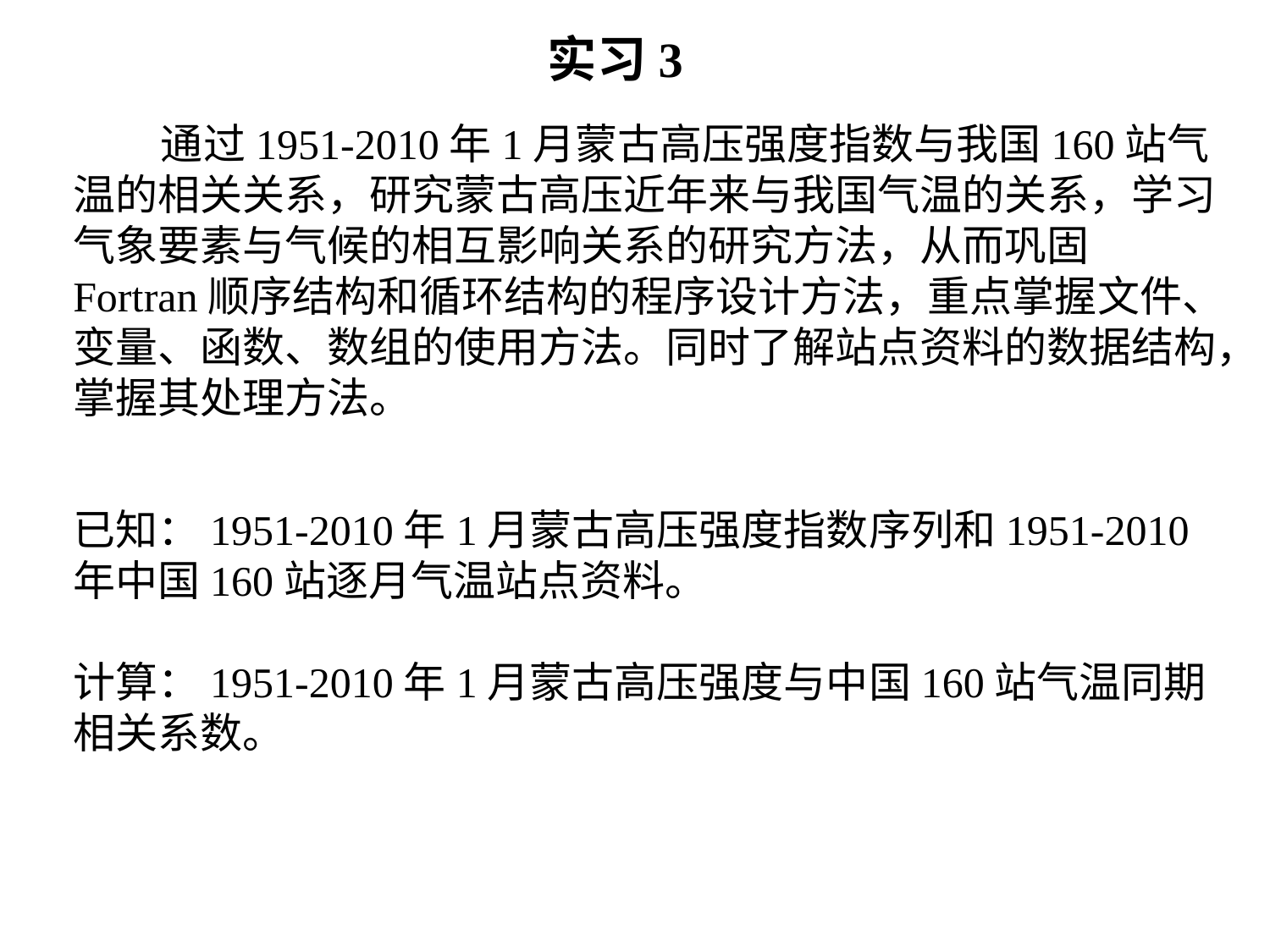

实习3
通过1951-2010年1月蒙古高压强度指数与我国160站气温的相关关系，研究蒙古高压近年来与我国气温的关系，学习气象要素与气候的相互影响关系的研究方法，从而巩固Fortran顺序结构和循环结构的程序设计方法，重点掌握文件、变量、函数、数组的使用方法。同时了解站点资料的数据结构，掌握其处理方法。
已知：1951-2010年1月蒙古高压强度指数序列和1951-2010年中国160站逐月气温站点资料。

计算：1951-2010年1月蒙古高压强度与中国160站气温同期相关系数。